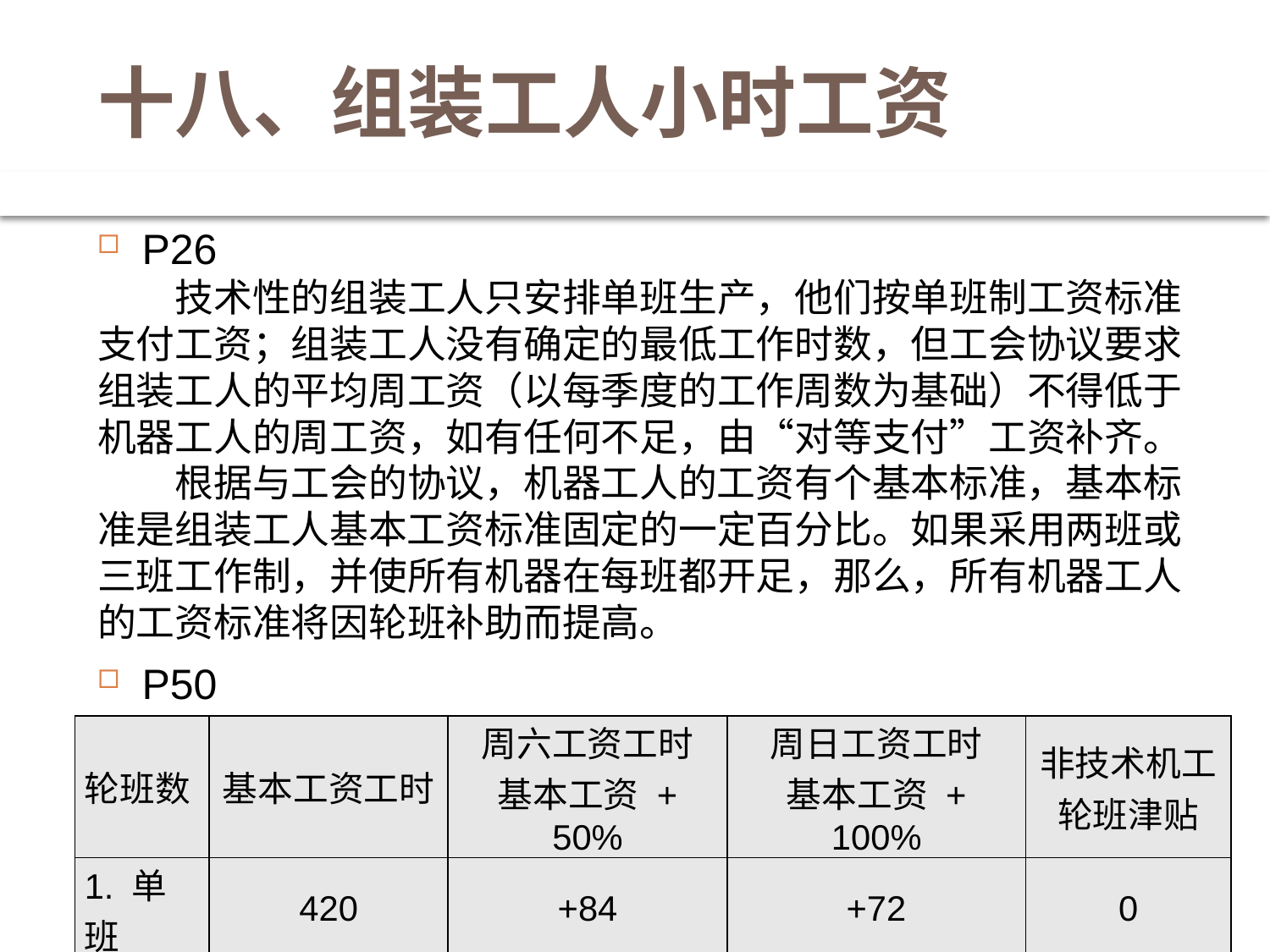

# 十八、组装工人小时工资
P26
　　技术性的组装工人只安排单班生产，他们按单班制工资标准支付工资；组装工人没有确定的最低工作时数，但工会协议要求组装工人的平均周工资（以每季度的工作周数为基础）不得低于机器工人的周工资，如有任何不足，由“对等支付”工资补齐。
　　根据与工会的协议，机器工人的工资有个基本标准，基本标准是组装工人基本工资标准固定的一定百分比。如果采用两班或三班工作制，并使所有机器在每班都开足，那么，所有机器工人的工资标准将因轮班补助而提高。
P50

| 轮班数 | 基本工资工时 | 周六工资工时 基本工资 + 50% | 周日工资工时 基本工资 + 100% | 非技术机工 轮班津贴 |
| --- | --- | --- | --- | --- |
| 1. 单班 | 420 | +84 | +72 | 0 |
| 2. 两班 | 420 | +42 | +72 | 1/3 |
| 3. 三班 | 420 | +42 | +72 | 2/3 |